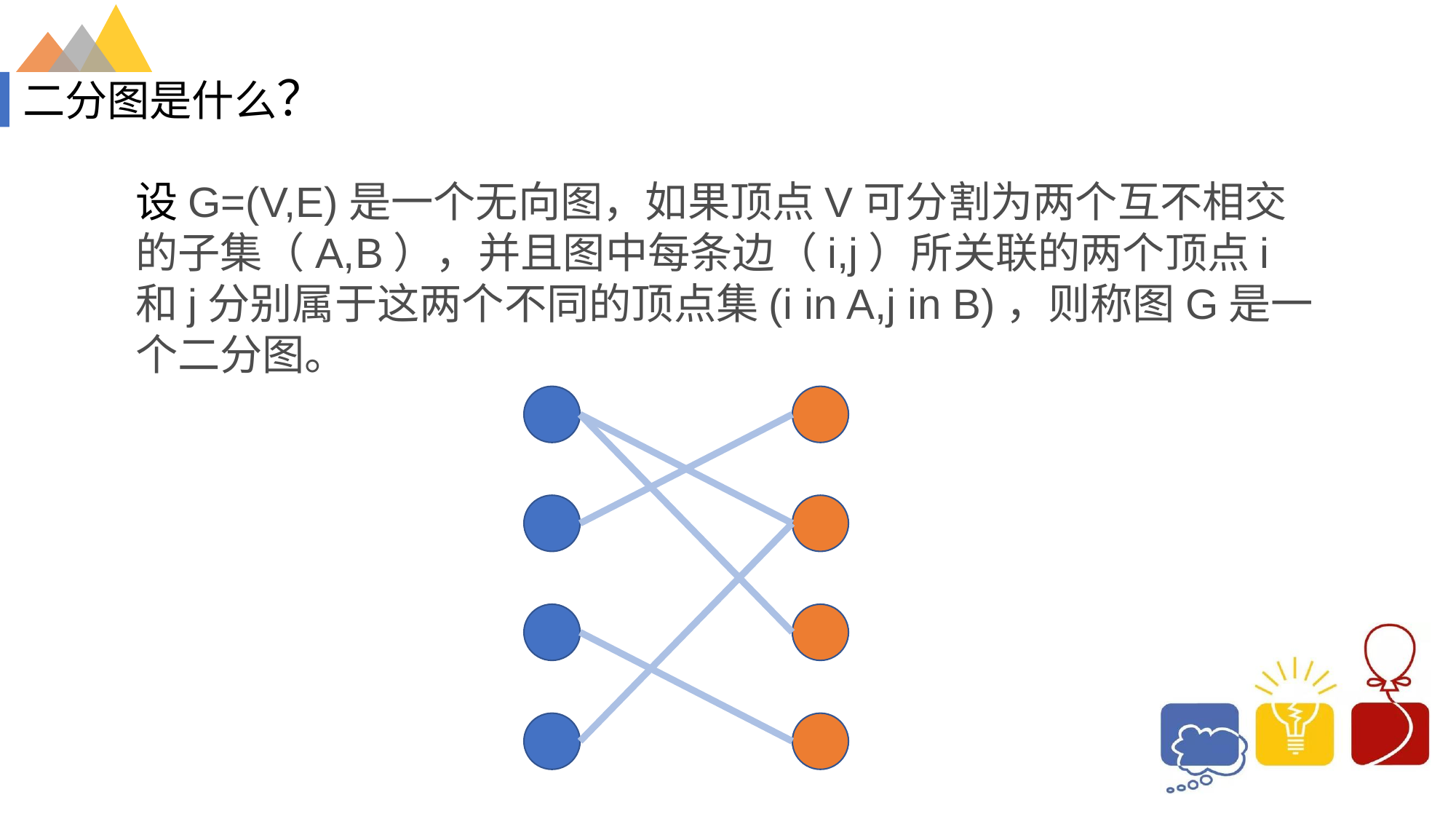

二分图是什么？
设G=(V,E)是一个无向图，如果顶点V可分割为两个互不相交的子集（A,B），并且图中每条边（i,j）所关联的两个顶点i和j分别属于这两个不同的顶点集(i in A,j in B)，则称图G是一个二分图。